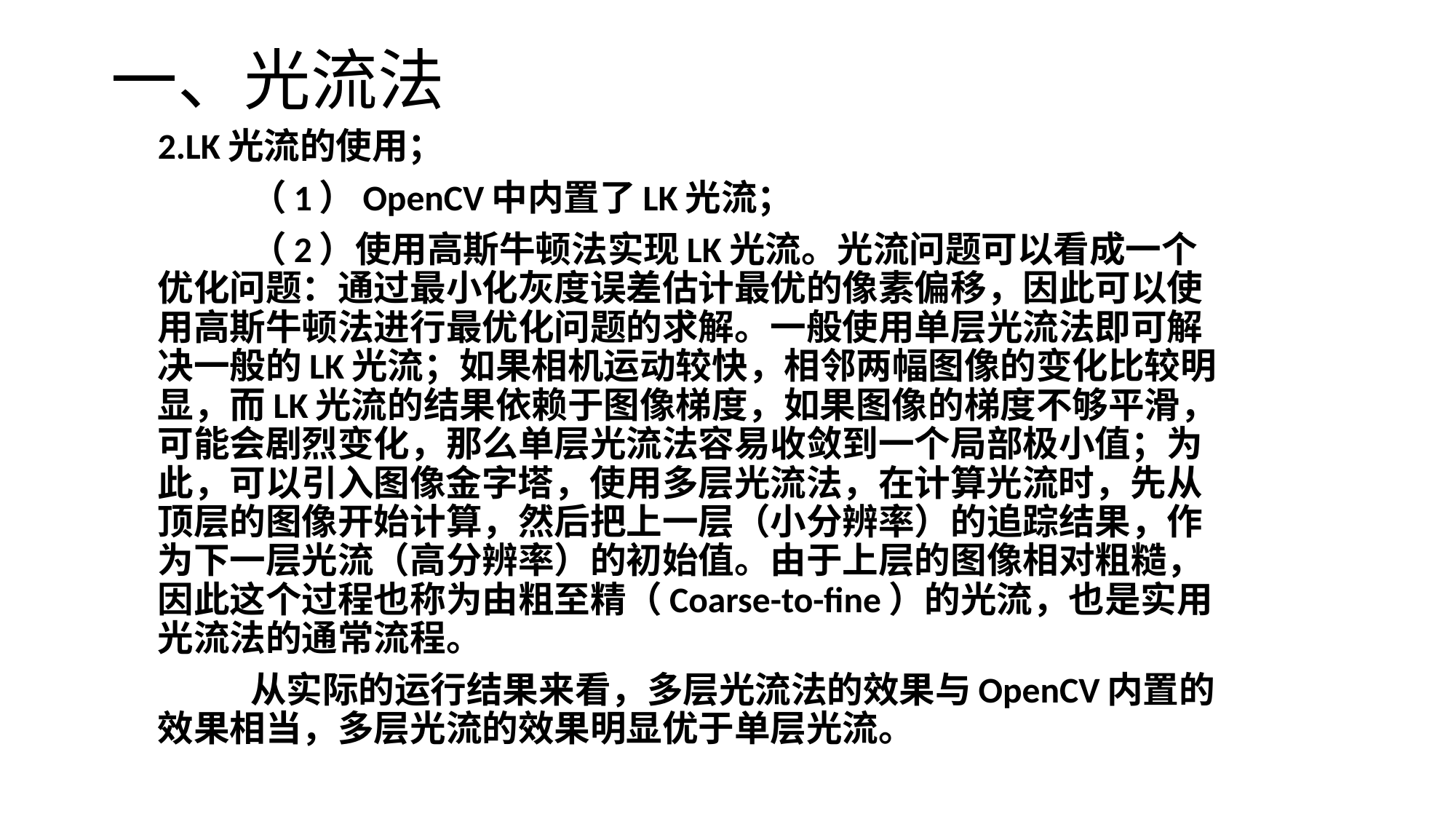

# 一、光流法
2.LK光流的使用；
	（1）OpenCV中内置了LK光流；
	（2）使用高斯牛顿法实现LK光流。光流问题可以看成一个优化问题：通过最小化灰度误差估计最优的像素偏移，因此可以使用高斯牛顿法进行最优化问题的求解。一般使用单层光流法即可解决一般的LK光流；如果相机运动较快，相邻两幅图像的变化比较明显，而LK光流的结果依赖于图像梯度，如果图像的梯度不够平滑，可能会剧烈变化，那么单层光流法容易收敛到一个局部极小值；为此，可以引入图像金字塔，使用多层光流法，在计算光流时，先从顶层的图像开始计算，然后把上一层（小分辨率）的追踪结果，作为下一层光流（高分辨率）的初始值。由于上层的图像相对粗糙，因此这个过程也称为由粗至精（Coarse-to-fine）的光流，也是实用光流法的通常流程。
	从实际的运行结果来看，多层光流法的效果与OpenCV内置的效果相当，多层光流的效果明显优于单层光流。